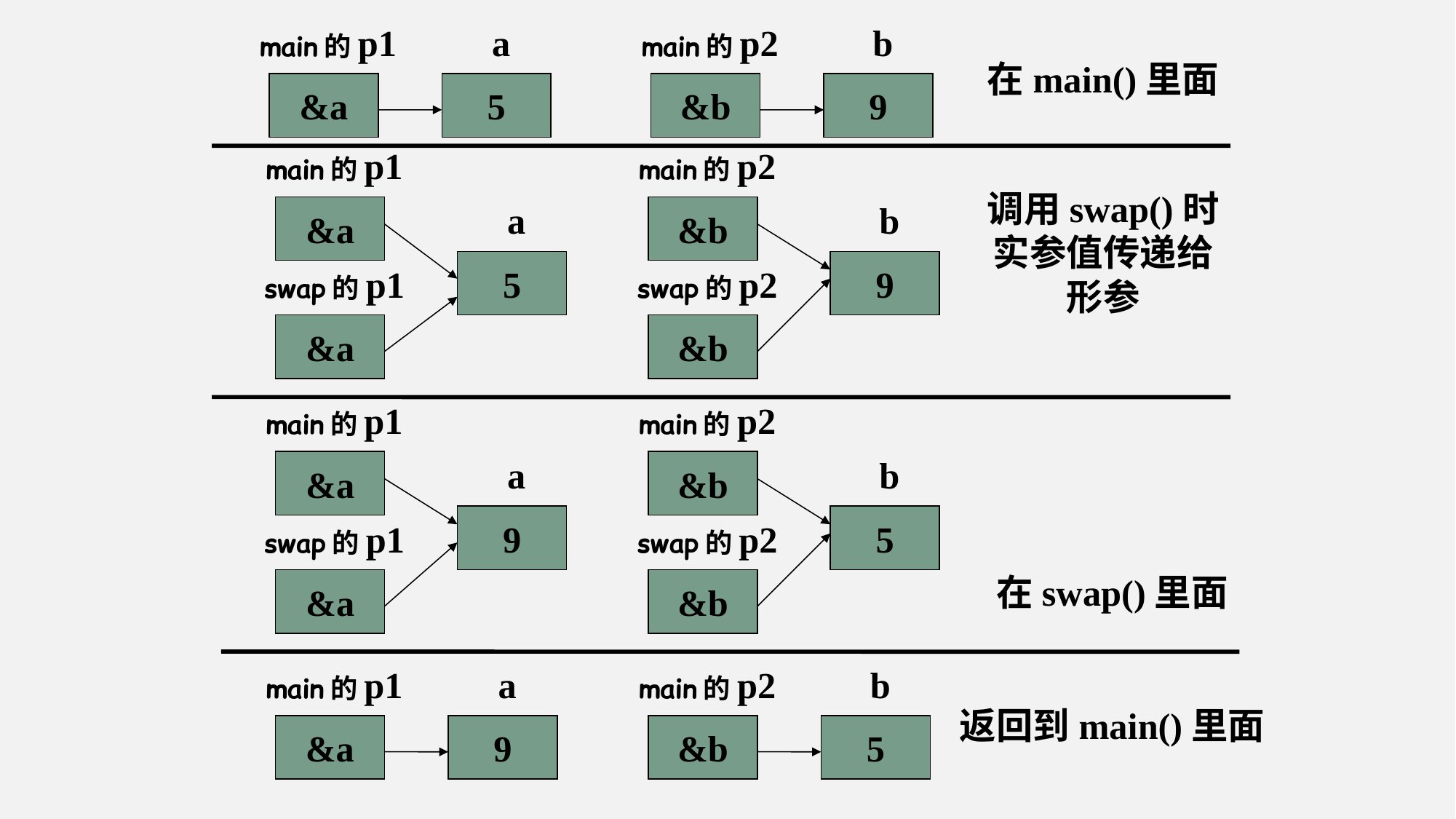

main的p1
&a
a
5

main的p2
&b
b
9

在main()里面
main的p1
&a
a
5
swap的p1
&a

main的p2
&b
b
9
swap的p2
&b

调用swap()时
实参值传递给
形参
main的p1
&a
a
9
swap的p1
&a

main的p2
&b
b
5
swap的p2
&b

在swap()里面
main的p1
&a
a
9

main的p2
&b
b
5

返回到main()里面